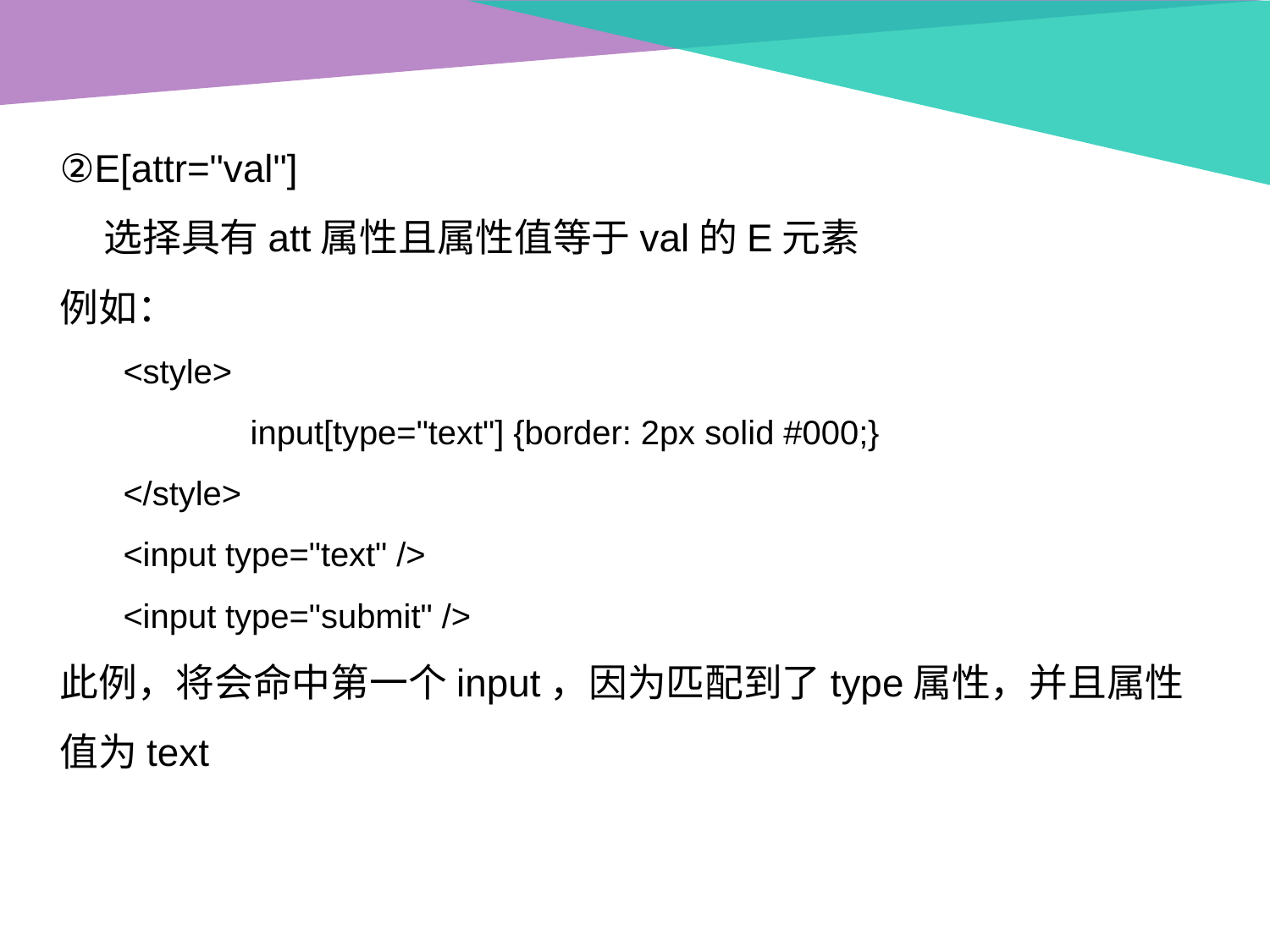

②E[attr="val"]
    选择具有att属性且属性值等于val的E元素
例如：
<style>
	input[type="text"] {border: 2px solid #000;}
</style>
<input type="text" />
<input type="submit" />
此例，将会命中第一个input，因为匹配到了type属性，并且属性值为text